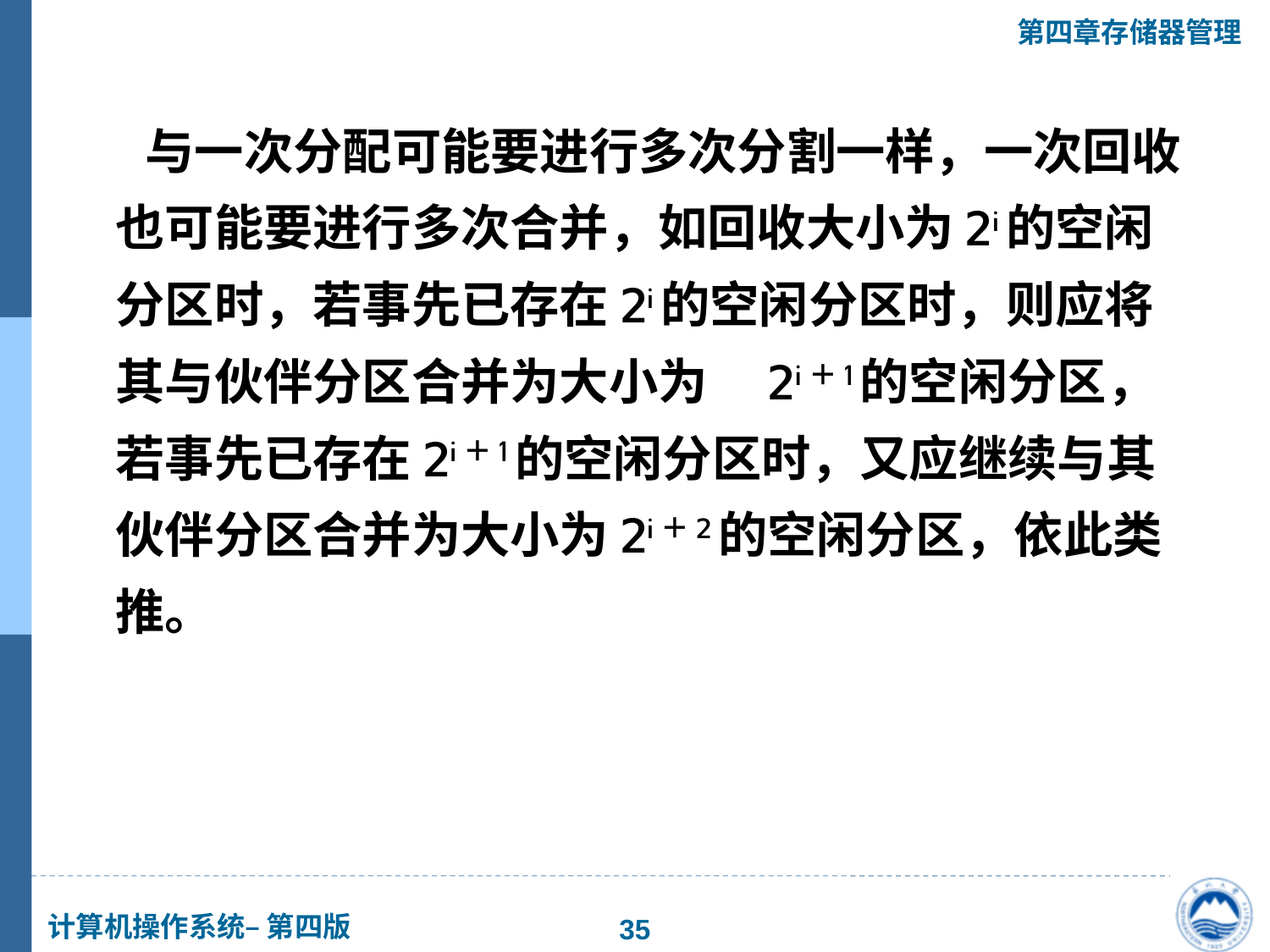

与一次分配可能要进行多次分割一样，一次回收也可能要进行多次合并，如回收大小为2i的空闲分区时，若事先已存在2i的空闲分区时，则应将其与伙伴分区合并为大小为　2i＋1的空闲分区，若事先已存在2i＋1的空闲分区时，又应继续与其伙伴分区合并为大小为2i＋2的空闲分区，依此类推。